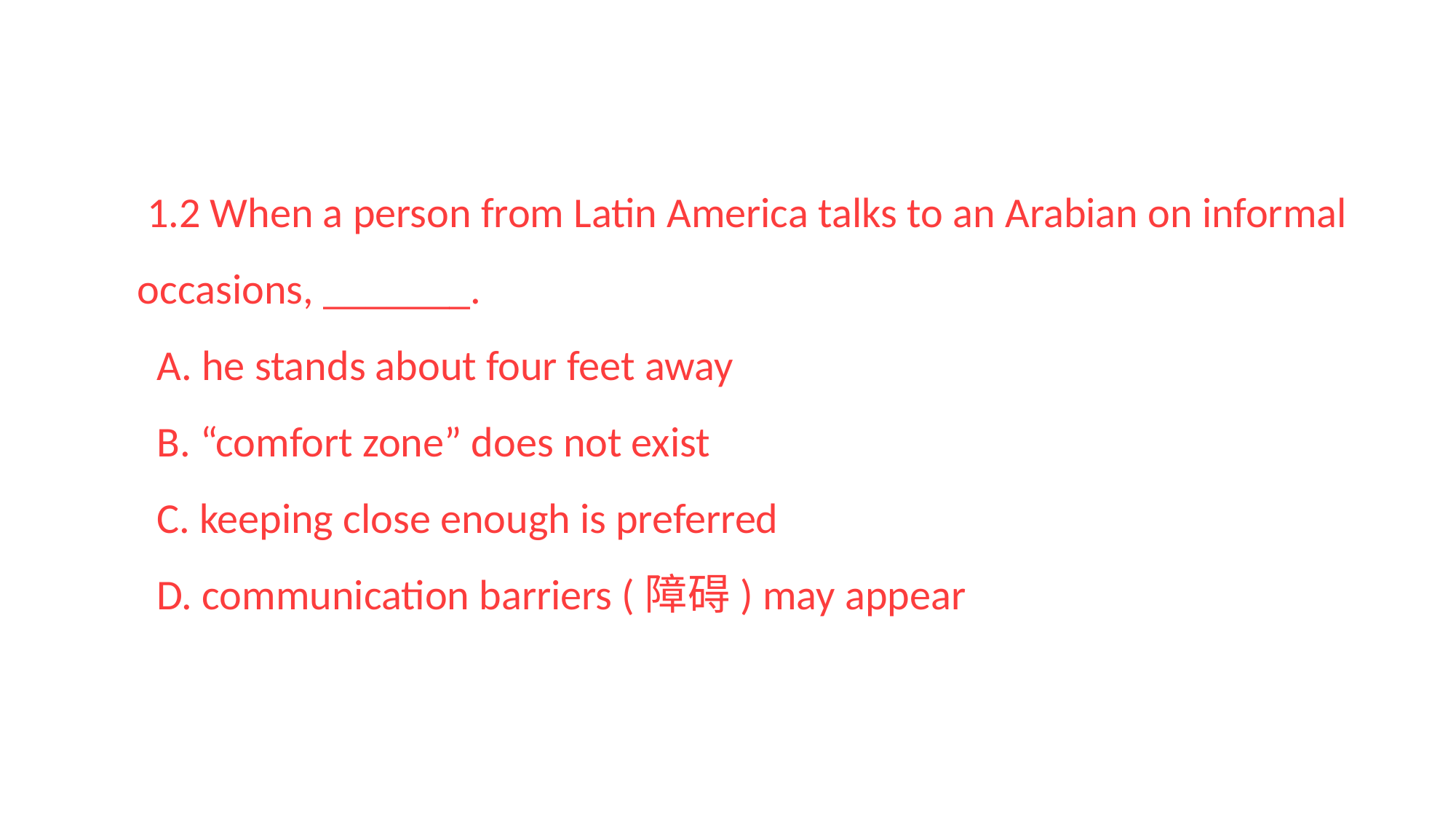

# 1.2 When a person from Latin America talks to an Arabian on informal occasions, _______. A. he stands about four feet away B. “comfort zone” does not exist C. keeping close enough is preferred D. communication barriers (障碍) may appear